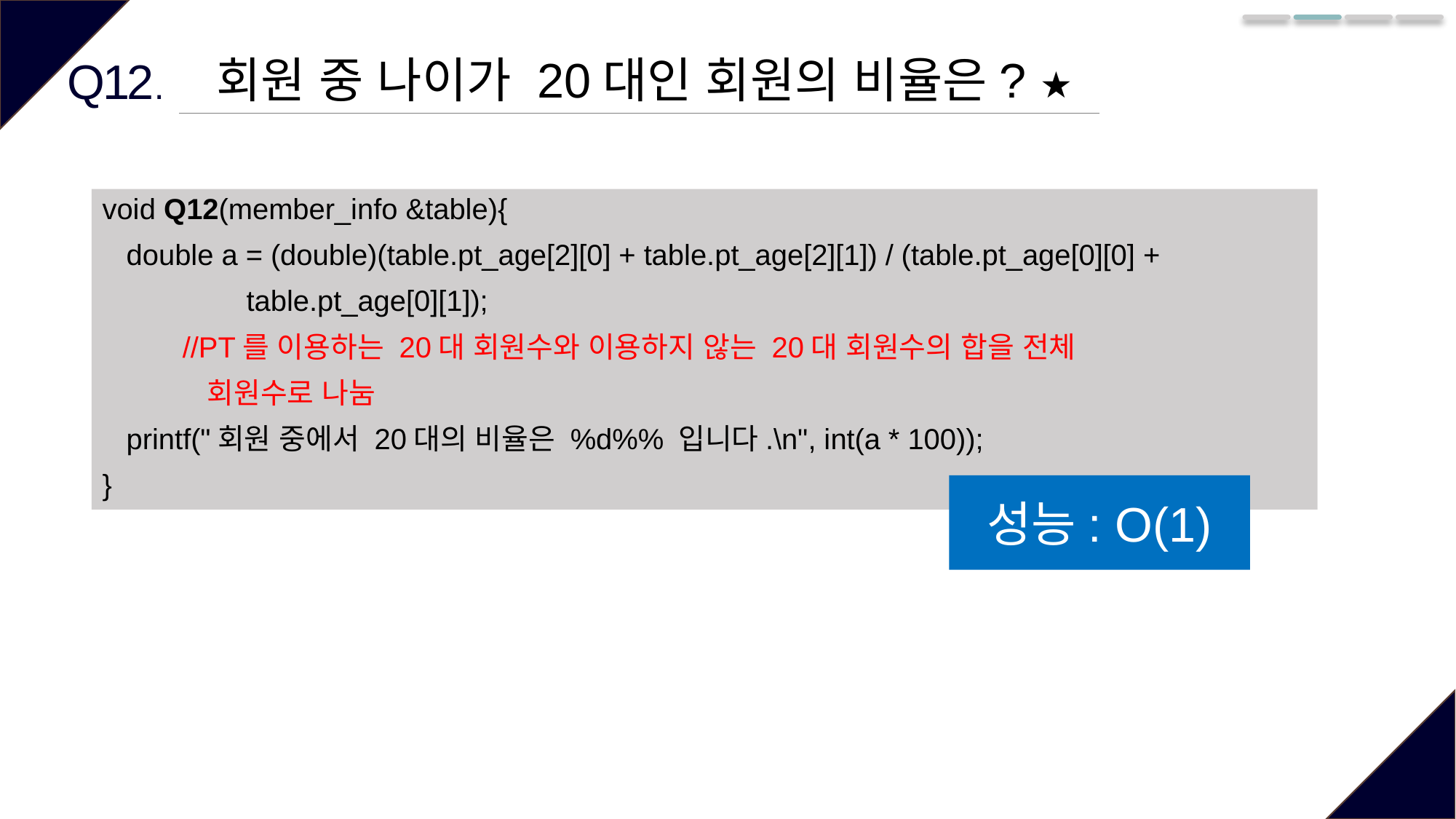

회원 중 나이가 20대인 회원의 비율은? ★
Q12.
void Q12(member_info &table){
   double a = (double)(table.pt_age[2][0] + table.pt_age[2][1]) / (table.pt_age[0][0] +
                  table.pt_age[0][1]);
          //PT를 이용하는 20대 회원수와 이용하지 않는 20대 회원수의 합을 전체
            회원수로 나눔
   printf("회원 중에서 20대의 비율은 %d%% 입니다.\n", int(a * 100));
}
성능: O(1)